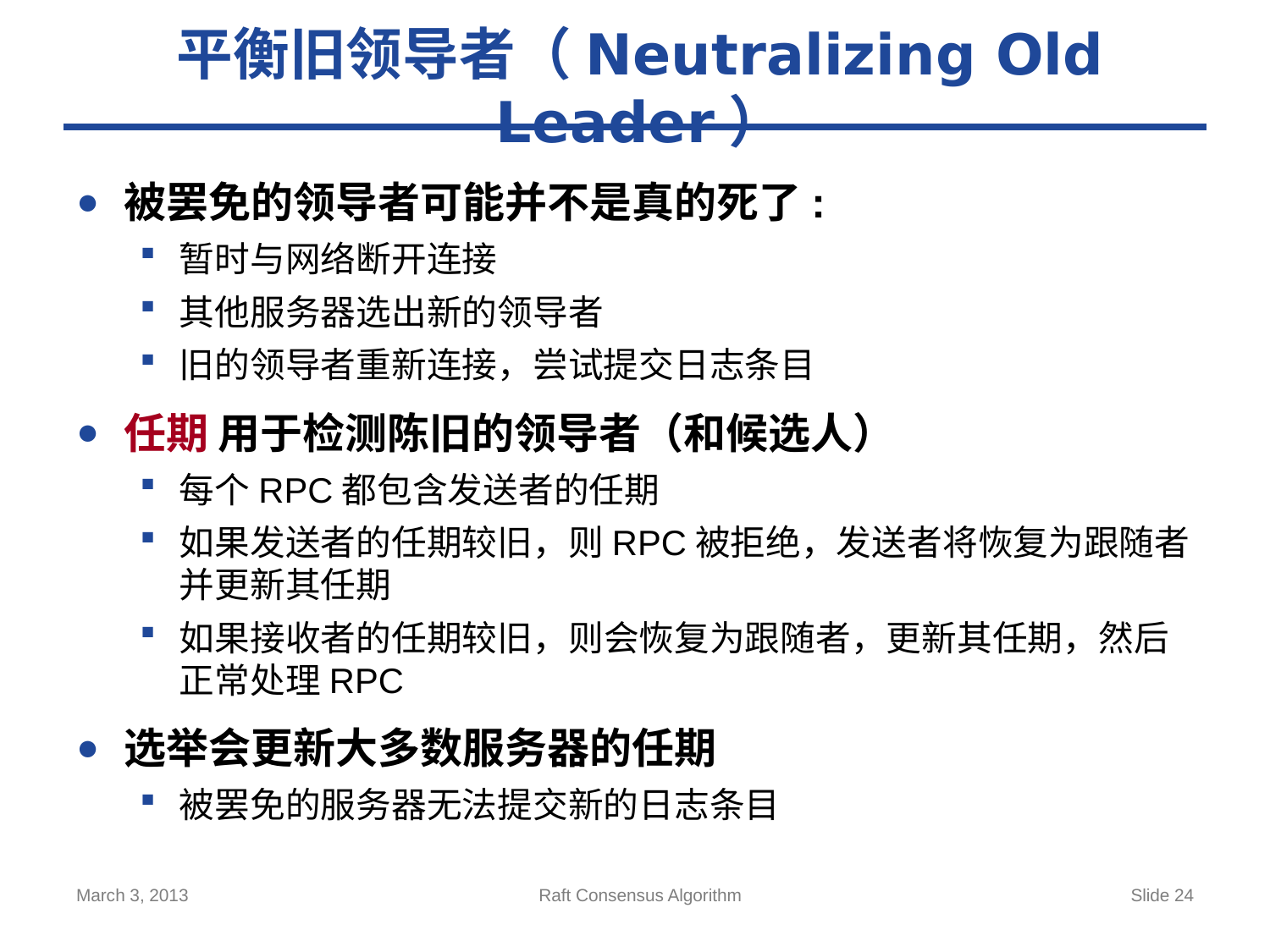

# 平衡旧领导者（Neutralizing Old Leader）
被罢免的领导者可能并不是真的死了:
暂时与网络断开连接
其他服务器选出新的领导者
旧的领导者重新连接，尝试提交日志条目
任期 用于检测陈旧的领导者（和候选人）
每个RPC都包含发送者的任期
如果发送者的任期较旧，则RPC被拒绝，发送者将恢复为跟随者并更新其任期
如果接收者的任期较旧，则会恢复为跟随者，更新其任期，然后正常处理RPC
选举会更新大多数服务器的任期
被罢免的服务器无法提交新的日志条目
March 3, 2013
Raft Consensus Algorithm
Slide 24